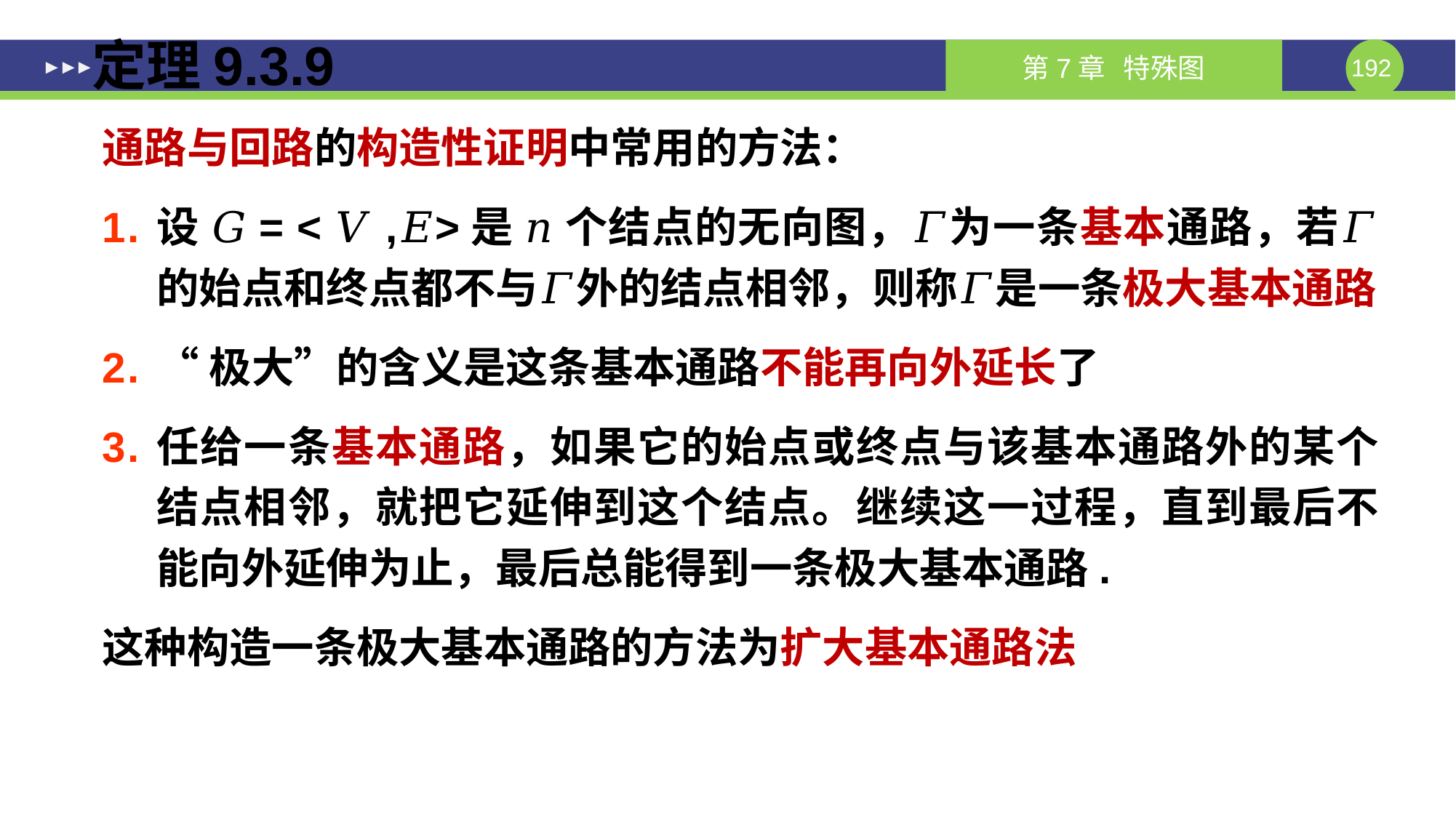

定理9.3.9
通路与回路的构造性证明中常用的方法：
设 𝐺= < 𝑉 ,𝐸>是 𝑛 个结点的无向图，𝛤为一条基本通路，若𝛤的始点和终点都不与𝛤外的结点相邻，则称𝛤是一条极大基本通路
“极大”的含义是这条基本通路不能再向外延长了
任给一条基本通路，如果它的始点或终点与该基本通路外的某个结点相邻，就把它延伸到这个结点。继续这一过程，直到最后不能向外延伸为止，最后总能得到一条极大基本通路.
这种构造一条极大基本通路的方法为扩大基本通路法